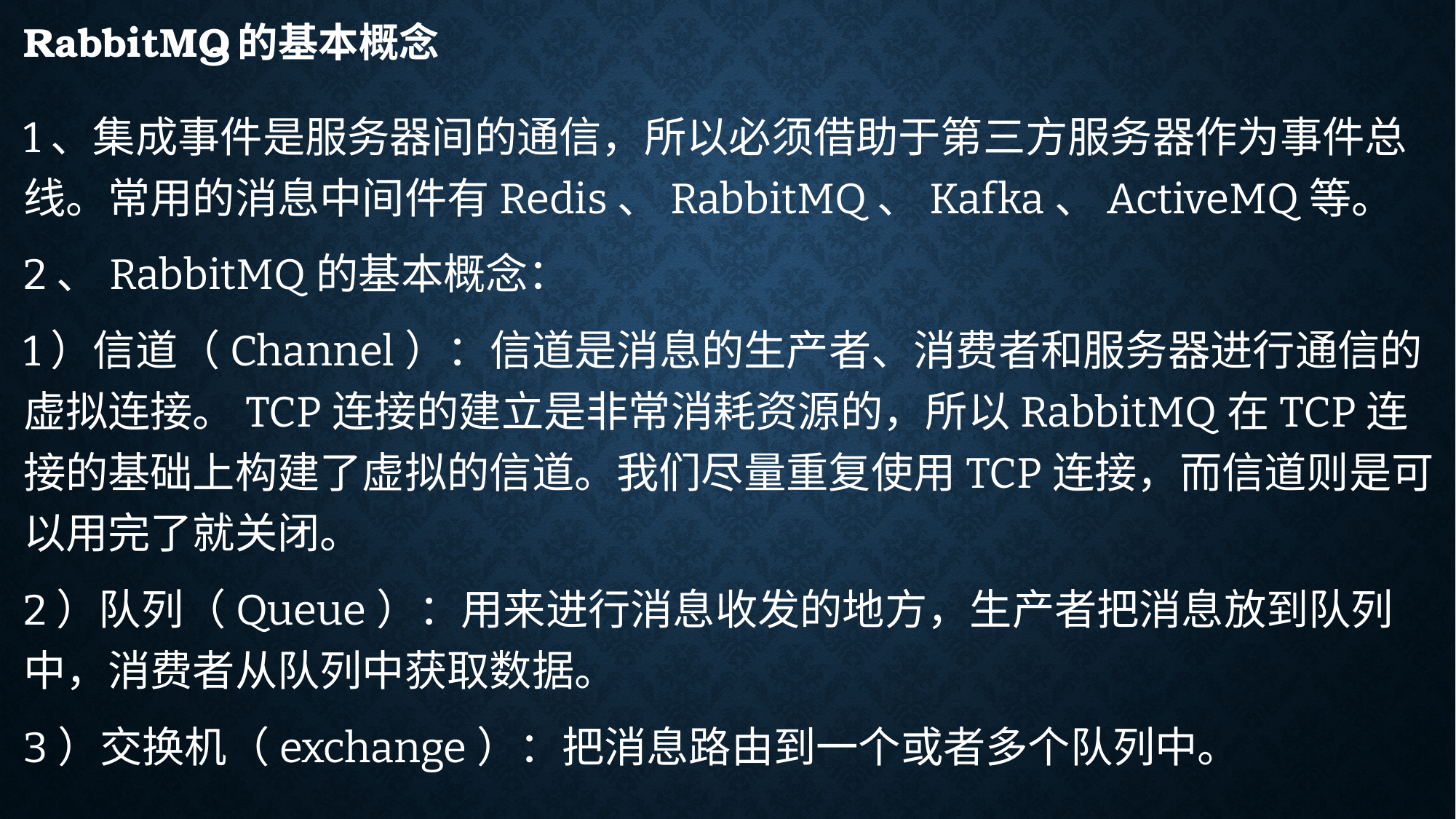

# RabbitMQ的基本概念
1、集成事件是服务器间的通信，所以必须借助于第三方服务器作为事件总线。常用的消息中间件有Redis、RabbitMQ、Kafka、ActiveMQ等。
2、RabbitMQ的基本概念：
1）信道（Channel）：信道是消息的生产者、消费者和服务器进行通信的虚拟连接。TCP连接的建立是非常消耗资源的，所以RabbitMQ在TCP连接的基础上构建了虚拟的信道。我们尽量重复使用TCP连接，而信道则是可以用完了就关闭。
2）队列（Queue）：用来进行消息收发的地方，生产者把消息放到队列中，消费者从队列中获取数据。
3）交换机（exchange）：把消息路由到一个或者多个队列中。